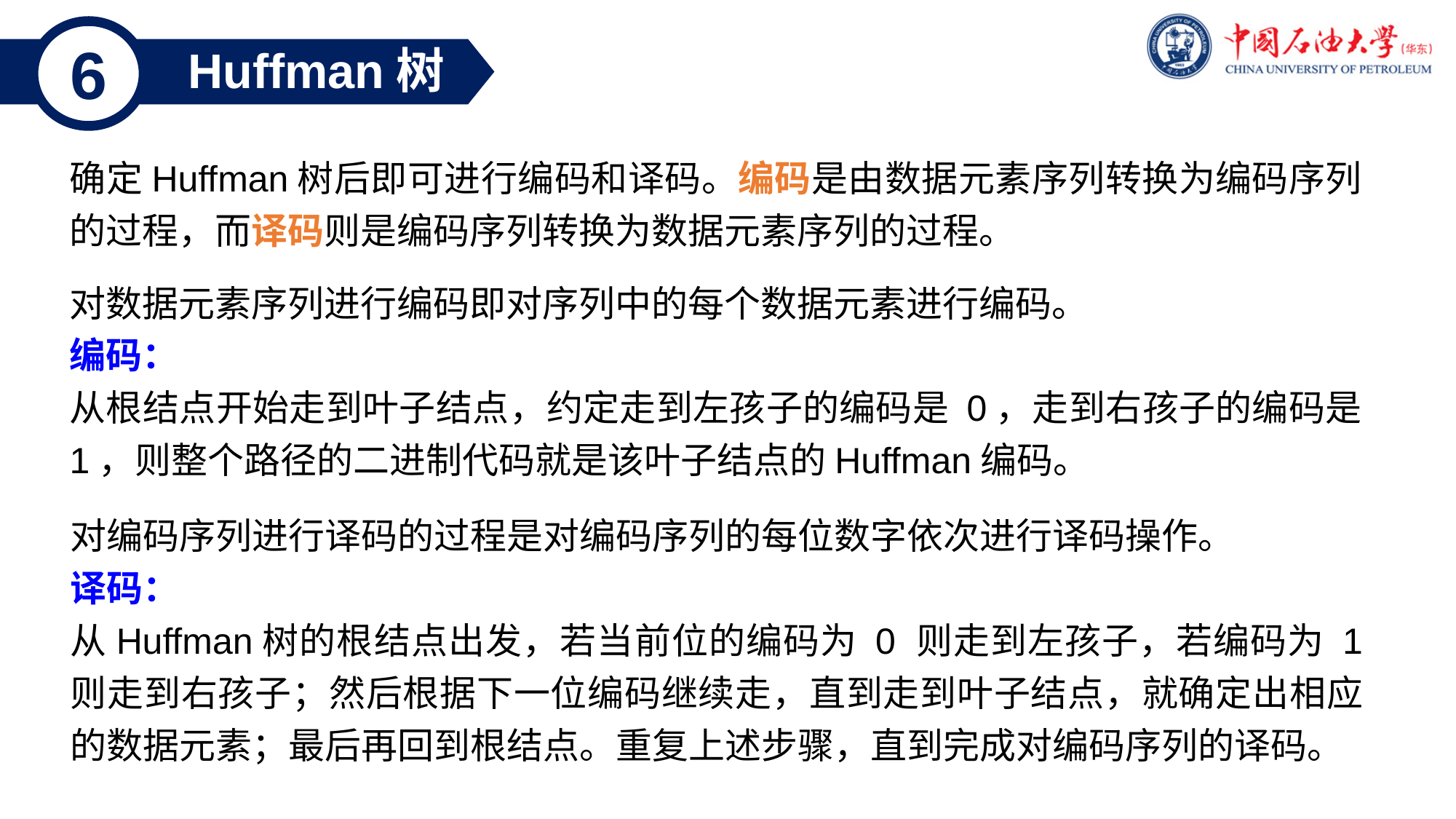

6
Huffman树
Huffman树
确定Huffman树后即可进行编码和译码。编码是由数据元素序列转换为编码序列的过程，而译码则是编码序列转换为数据元素序列的过程。
对数据元素序列进行编码即对序列中的每个数据元素进行编码。
编码：
从根结点开始走到叶子结点，约定走到左孩子的编码是 0，走到右孩子的编码是 1，则整个路径的二进制代码就是该叶子结点的Huffman编码。
对编码序列进行译码的过程是对编码序列的每位数字依次进行译码操作。
译码：
从Huffman树的根结点出发，若当前位的编码为 0 则走到左孩子，若编码为 1 则走到右孩子；然后根据下一位编码继续走，直到走到叶子结点，就确定出相应的数据元素；最后再回到根结点。重复上述步骤，直到完成对编码序列的译码。